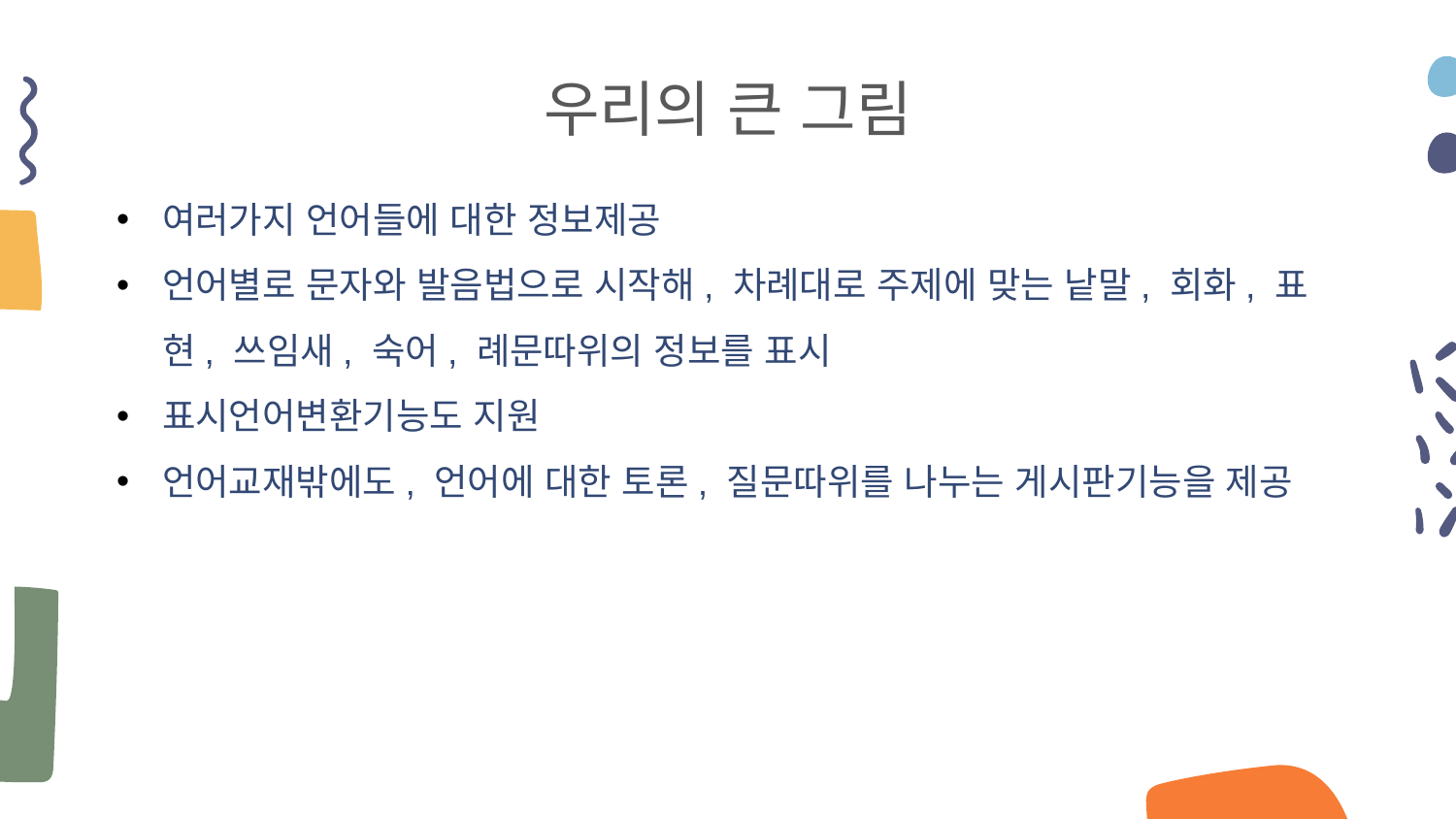

# 우리의 큰 그림
여러가지 언어들에 대한 정보제공
언어별로 문자와 발음법으로 시작해, 차례대로 주제에 맞는 낱말, 회화, 표현, 쓰임새, 숙어, 례문따위의 정보를 표시
표시언어변환기능도 지원
언어교재밖에도, 언어에 대한 토론, 질문따위를 나누는 게시판기능을 제공